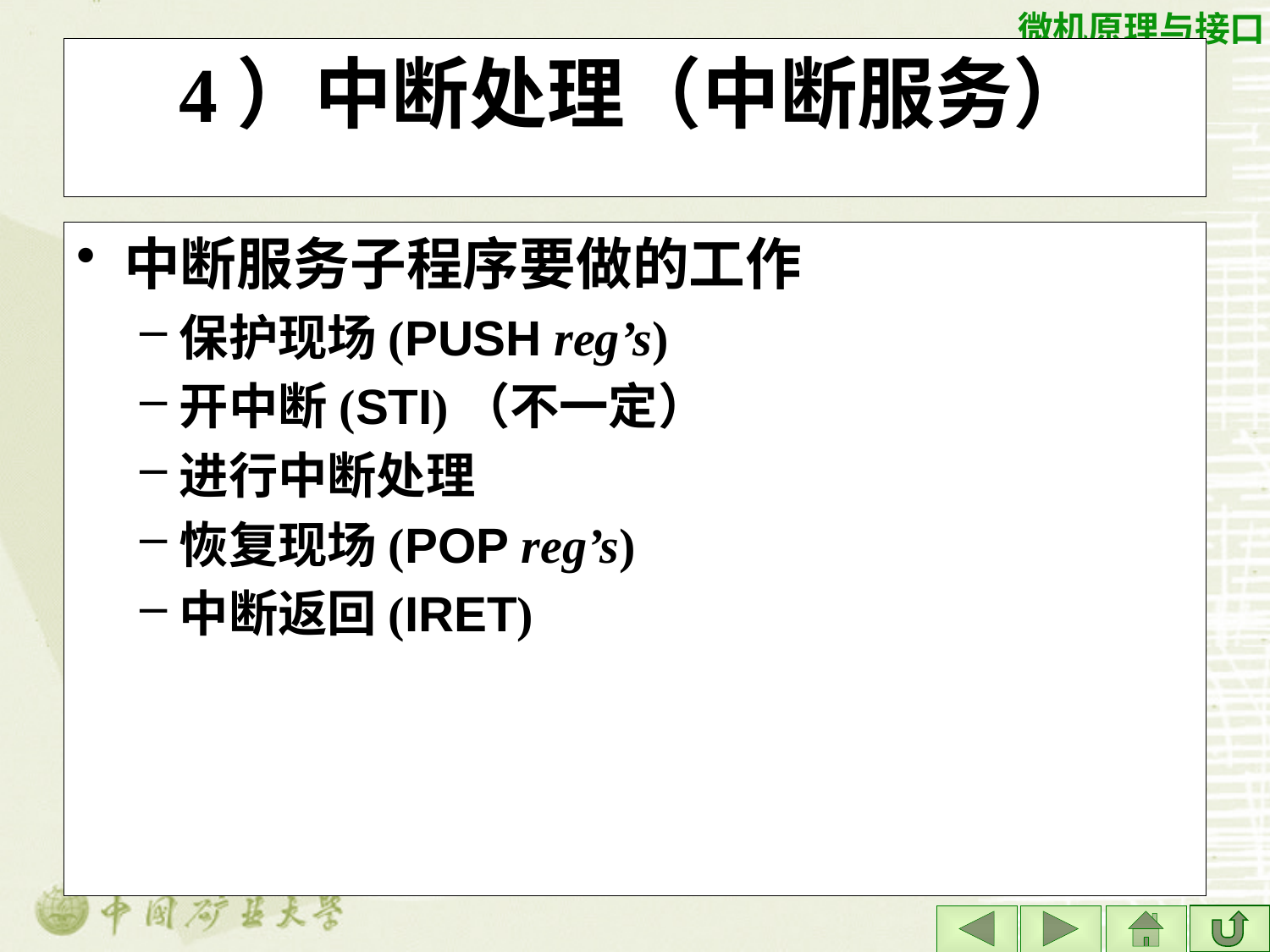

# 4）中断处理（中断服务）
中断服务子程序要做的工作
保护现场(PUSH reg’s)
开中断(STI)（不一定）
进行中断处理
恢复现场(POP reg’s)
中断返回(IRET)